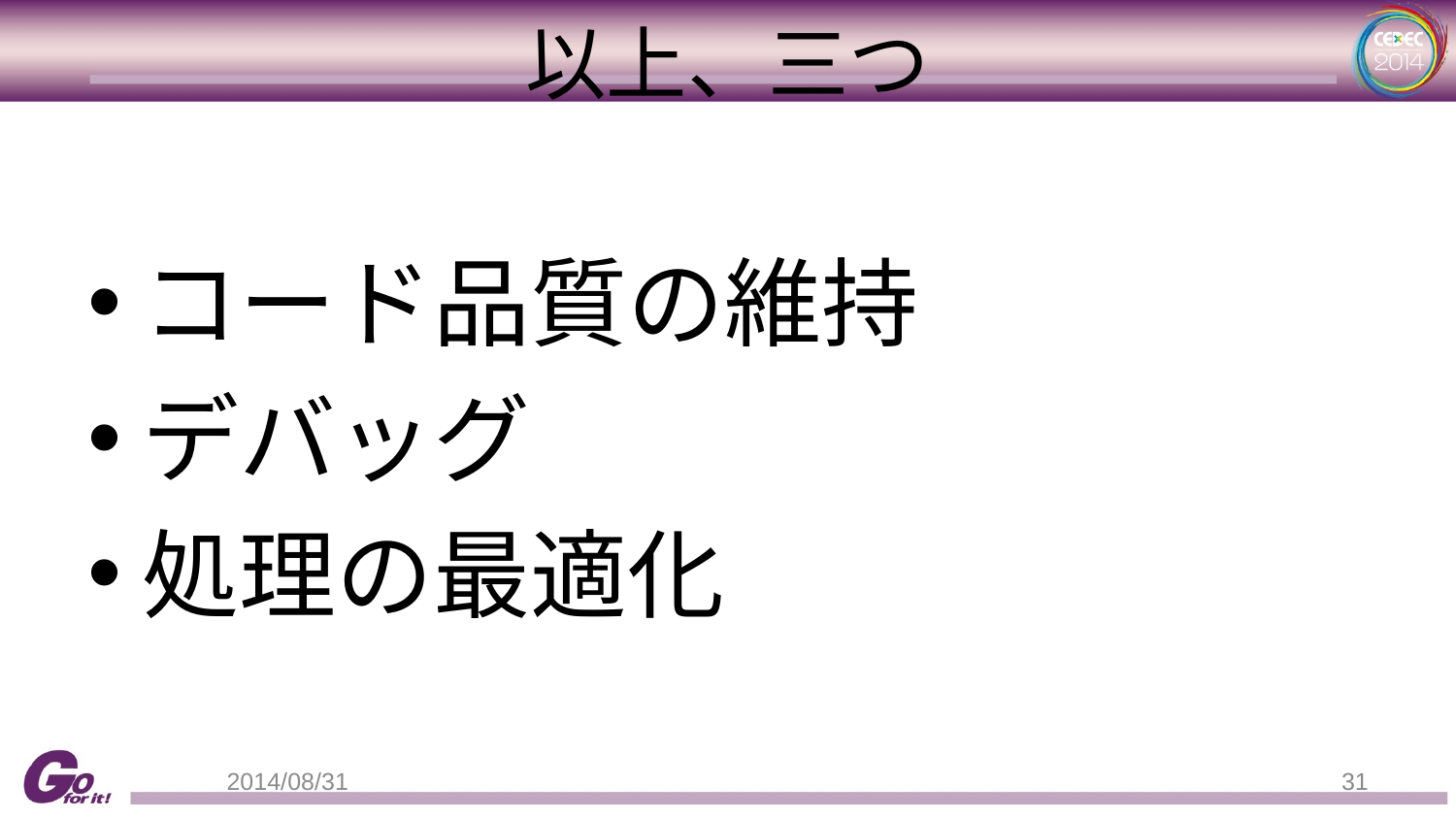

# 以上、三つ
コード品質の維持
デバッグ
処理の最適化
2014/08/31
31